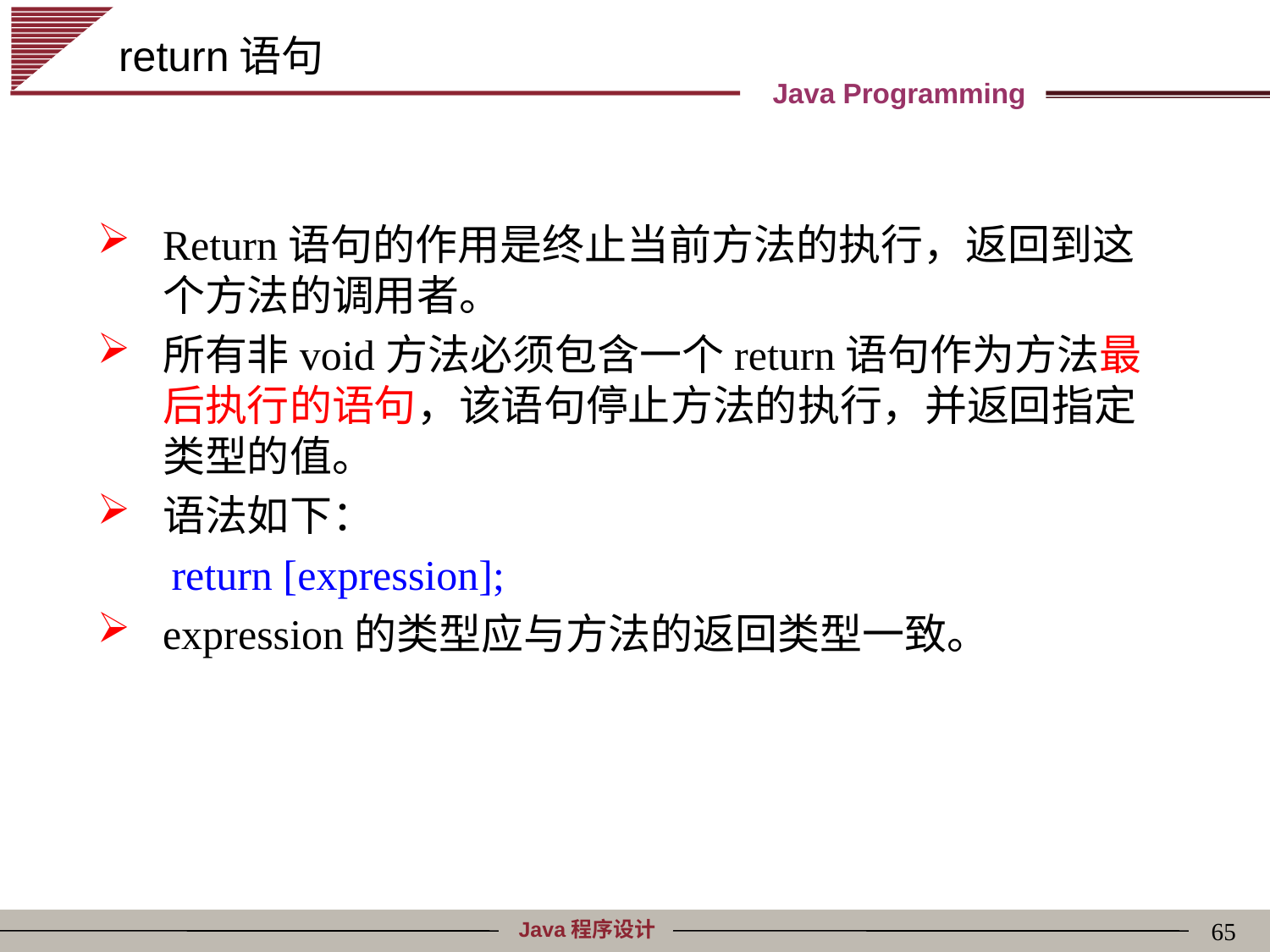

Return语句的作用是终止当前方法的执行，返回到这个方法的调用者。
所有非void方法必须包含一个return语句作为方法最后执行的语句，该语句停止方法的执行，并返回指定类型的值。
语法如下：
       return [expression];
expression的类型应与方法的返回类型一致。
return语句